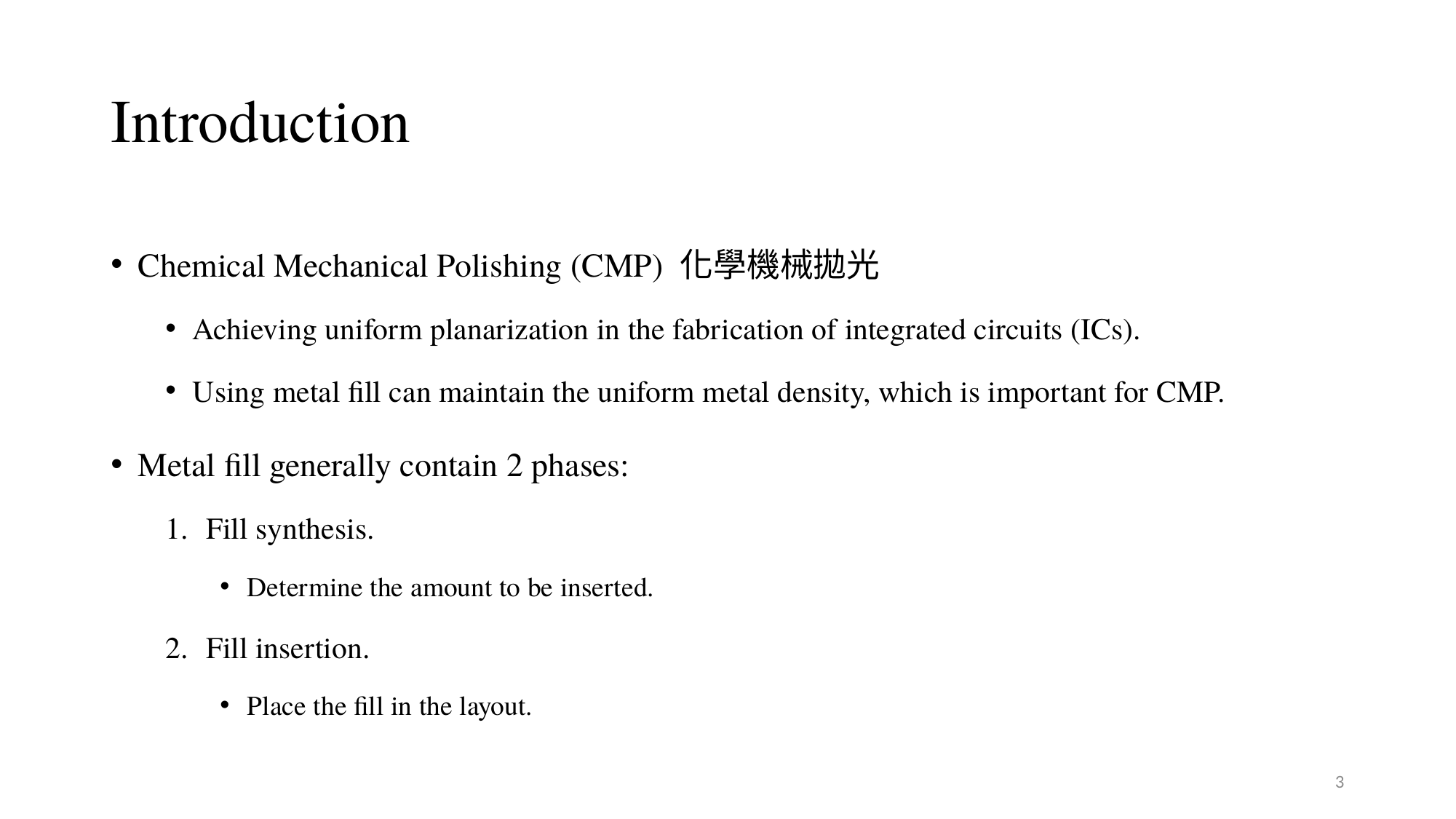

# Introduction
Chemical Mechanical Polishing (CMP) 化學機械拋光
Achieving uniform planarization in the fabrication of integrated circuits (ICs).
Using metal fill can maintain the uniform metal density, which is important for CMP.
Metal fill generally contain 2 phases:
Fill synthesis.
Determine the amount to be inserted.
Fill insertion.
Place the fill in the layout.
3